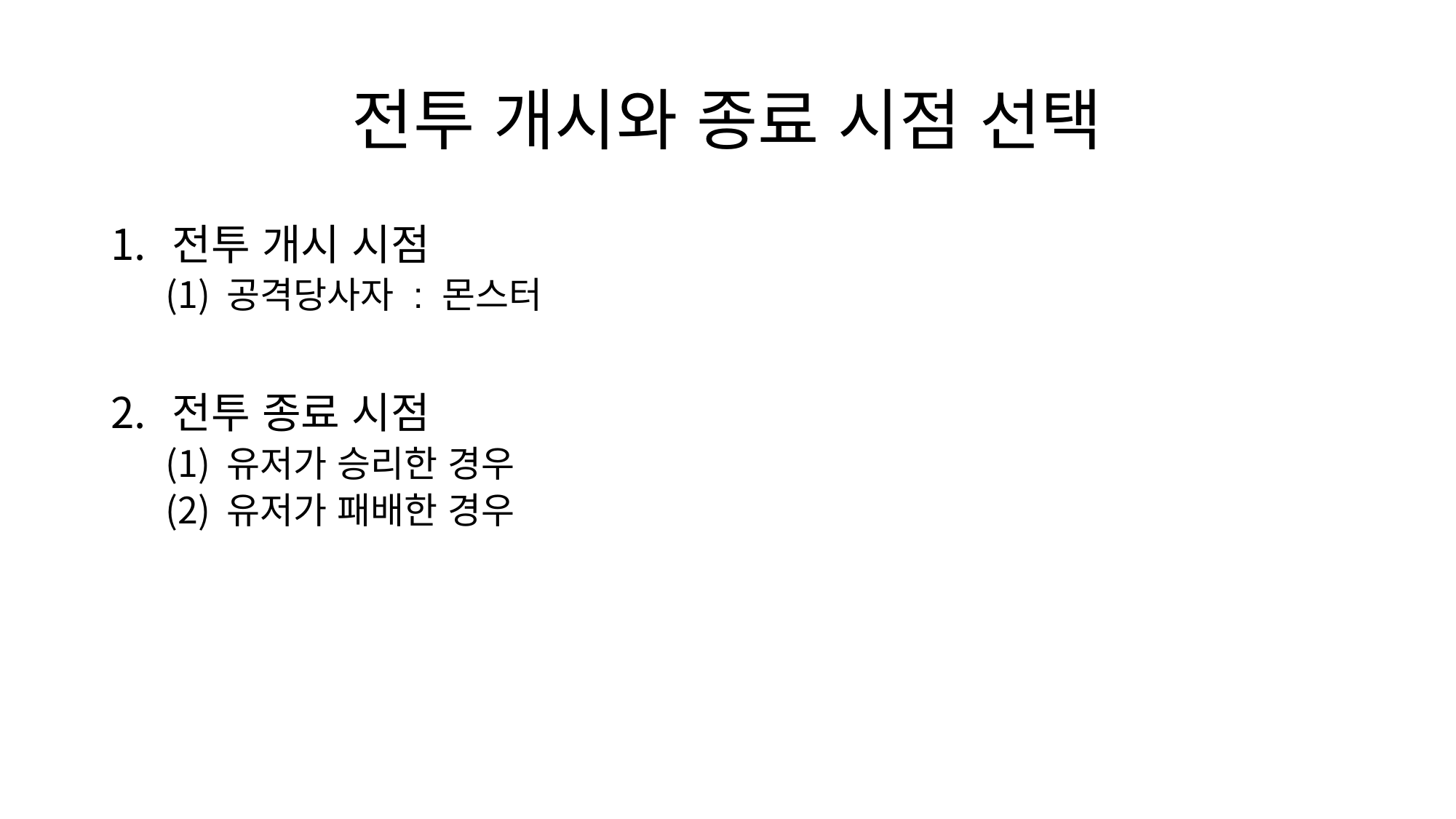

# 전투 개시와 종료 시점 선택
전투 개시 시점
공격당사자 : 몬스터

전투 종료 시점
유저가 승리한 경우
유저가 패배한 경우